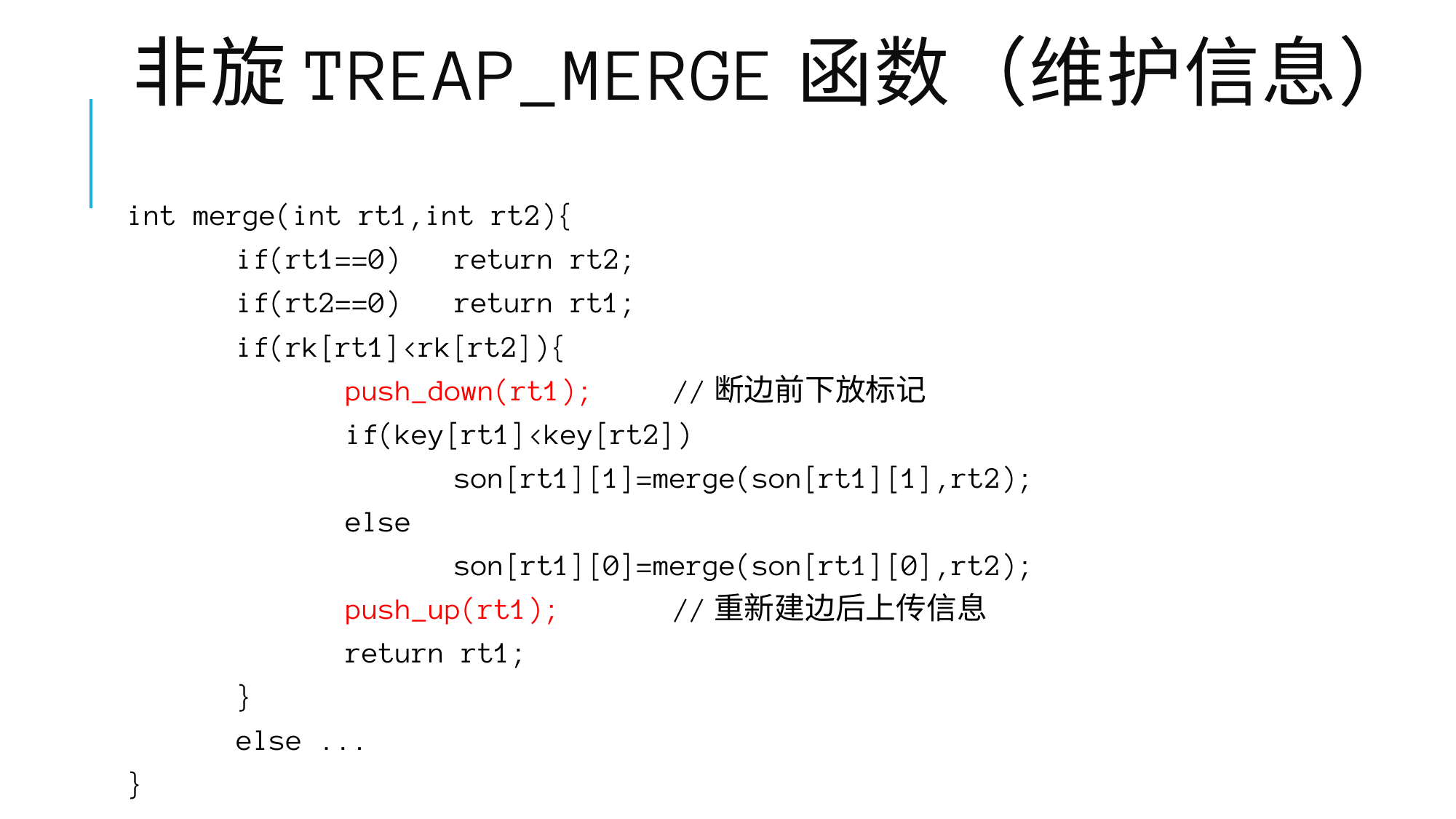

# 非旋treap_merge函数（维护信息）
int merge(int rt1,int rt2){
	if(rt1==0)	return rt2;
	if(rt2==0)	return rt1;
	if(rk[rt1]<rk[rt2]){
		push_down(rt1);	//断边前下放标记
		if(key[rt1]<key[rt2])
			son[rt1][1]=merge(son[rt1][1],rt2);
		else
			son[rt1][0]=merge(son[rt1][0],rt2);
		push_up(rt1);		//重新建边后上传信息
		return rt1;
	}
	else ...
}